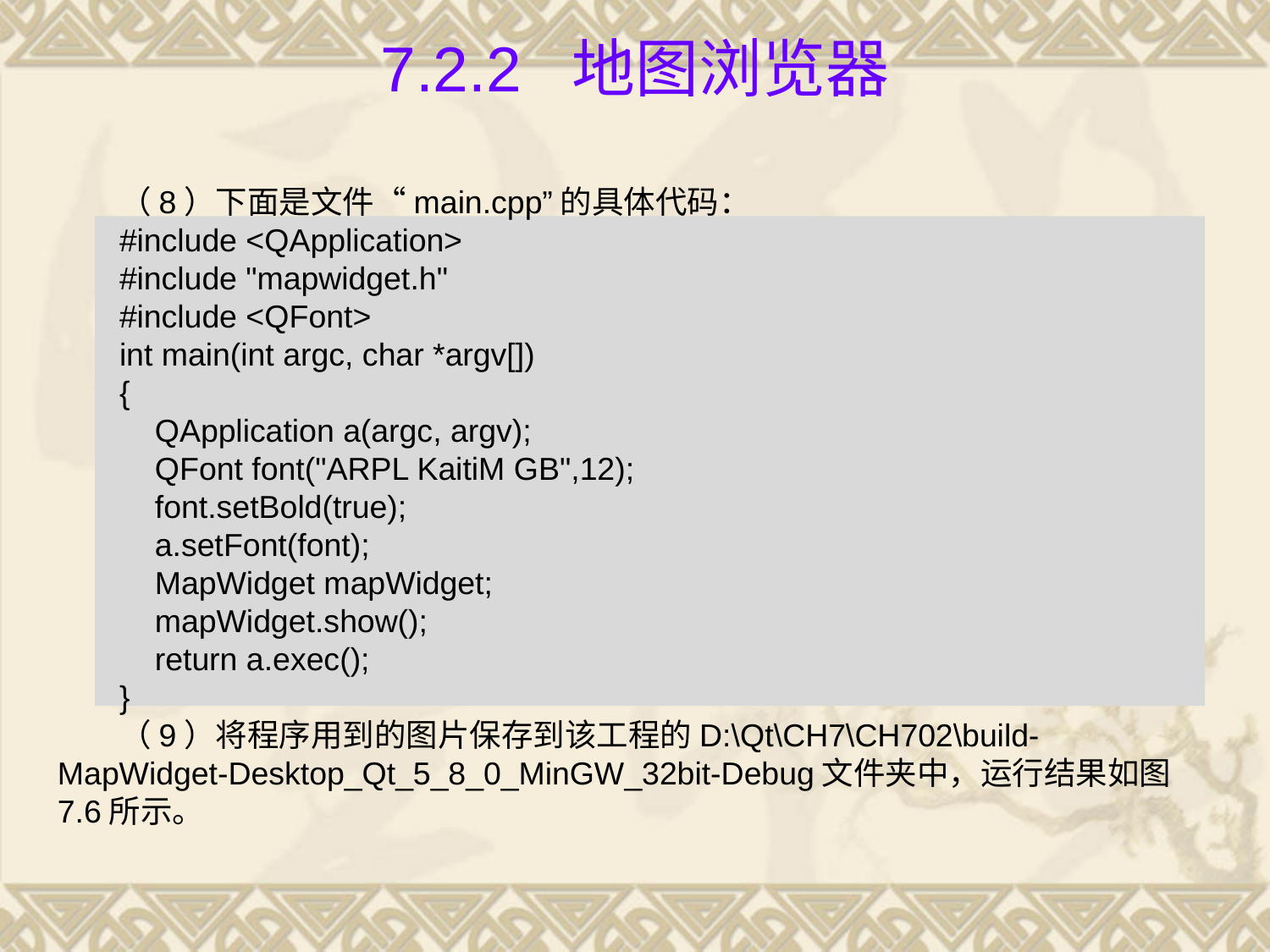

# 7.2.2  地图浏览器
（8）下面是文件“main.cpp”的具体代码：
#include <QApplication>
#include "mapwidget.h"
#include <QFont>
int main(int argc, char *argv[])
{
    QApplication a(argc, argv);
    QFont font("ARPL KaitiM GB",12);
    font.setBold(true);
    a.setFont(font);
    MapWidget mapWidget;
    mapWidget.show();
    return a.exec();
}
（9）将程序用到的图片保存到该工程的D:\Qt\CH7\CH702\build-MapWidget-Desktop_Qt_5_8_0_MinGW_32bit-Debug文件夹中，运行结果如图7.6所示。